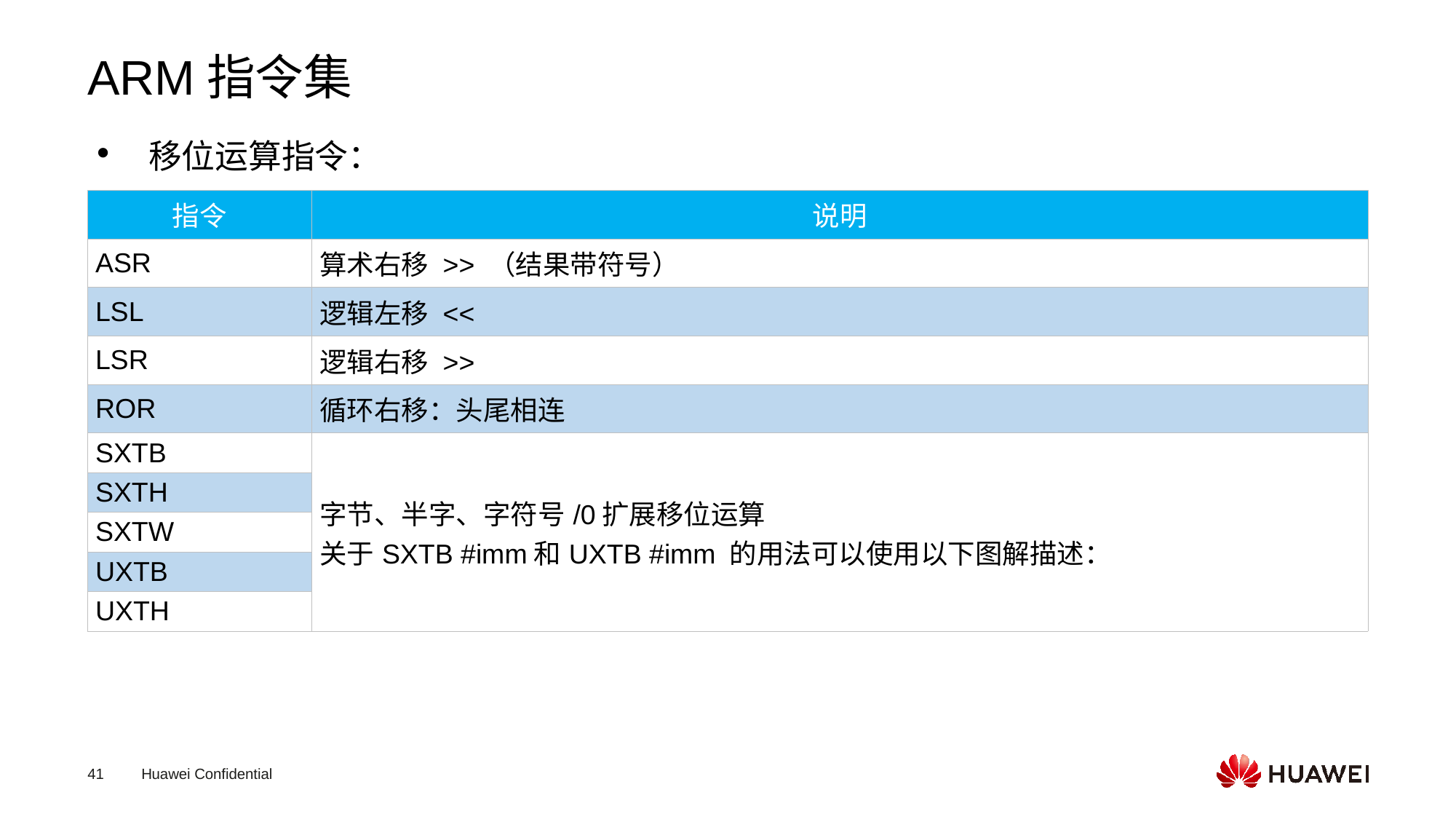

# ARM指令集
 移位运算指令：
| 指令 | 说明 |
| --- | --- |
| ASR | 算术右移 >> （结果带符号） |
| LSL | 逻辑左移 << |
| LSR | 逻辑右移 >> |
| ROR | 循环右移：头尾相连 |
| SXTB | 字节、半字、字符号/0扩展移位运算 关于SXTB #imm和UXTB #imm 的用法可以使用以下图解描述： |
| SXTH |  |
| SXTW |  |
| UXTB |  |
| UXTH |  |